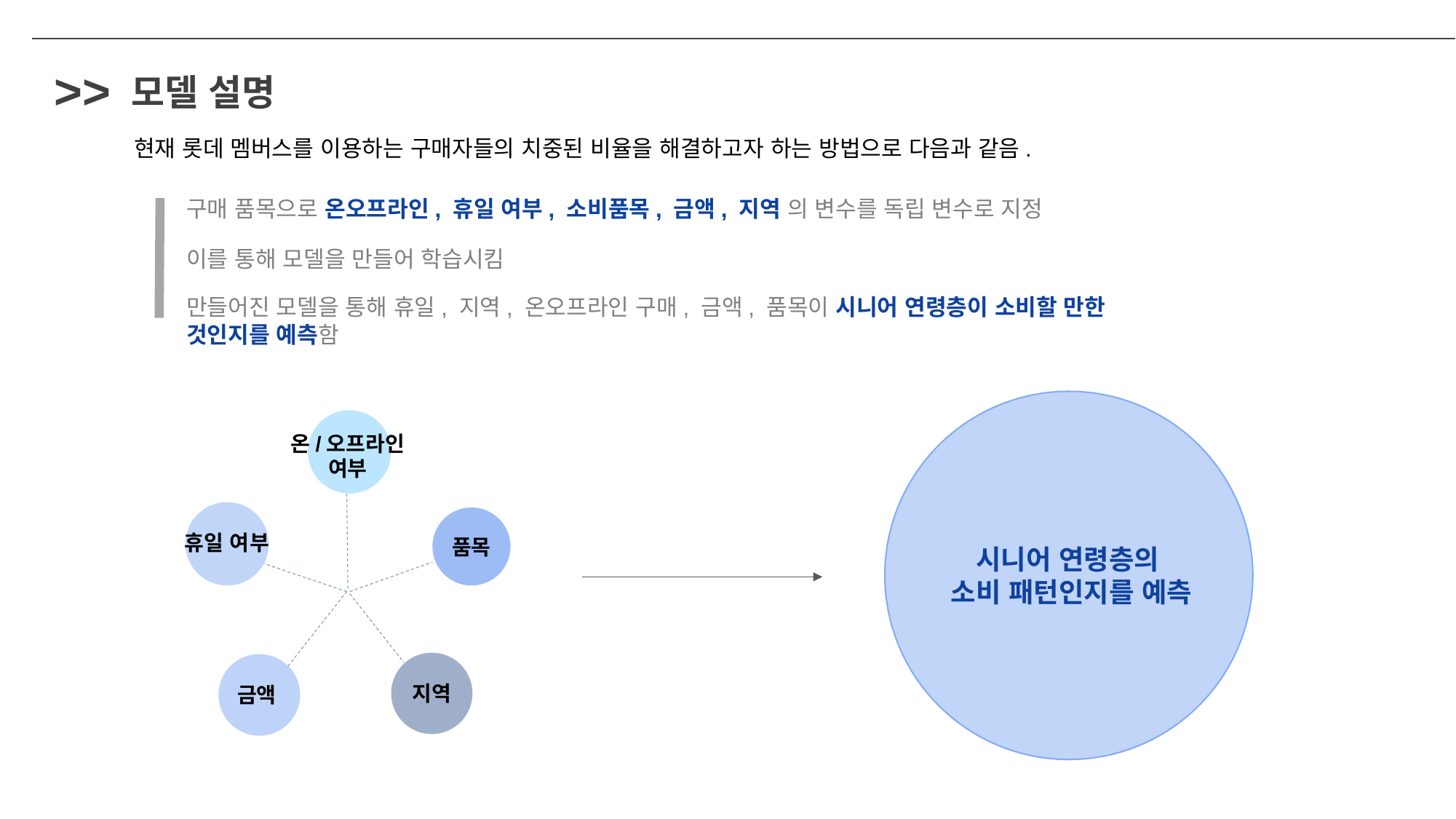

>>
모델 설명
현재 롯데 멤버스를 이용하는 구매자들의 치중된 비율을 해결하고자 하는 방법으로 다음과 같음.
구매 품목으로 온오프라인, 휴일 여부, 소비품목, 금액, 지역 의 변수를 독립 변수로 지정
이를 통해 모델을 만들어 학습시킴
만들어진 모델을 통해 휴일, 지역, 온오프라인 구매, 금액, 품목이 시니어 연령층이 소비할 만한 것인지를 예측함

온/오프라인
여부
휴일 여부
품목
시니어 연령층의
소비 패턴인지를 예측
지역
금액